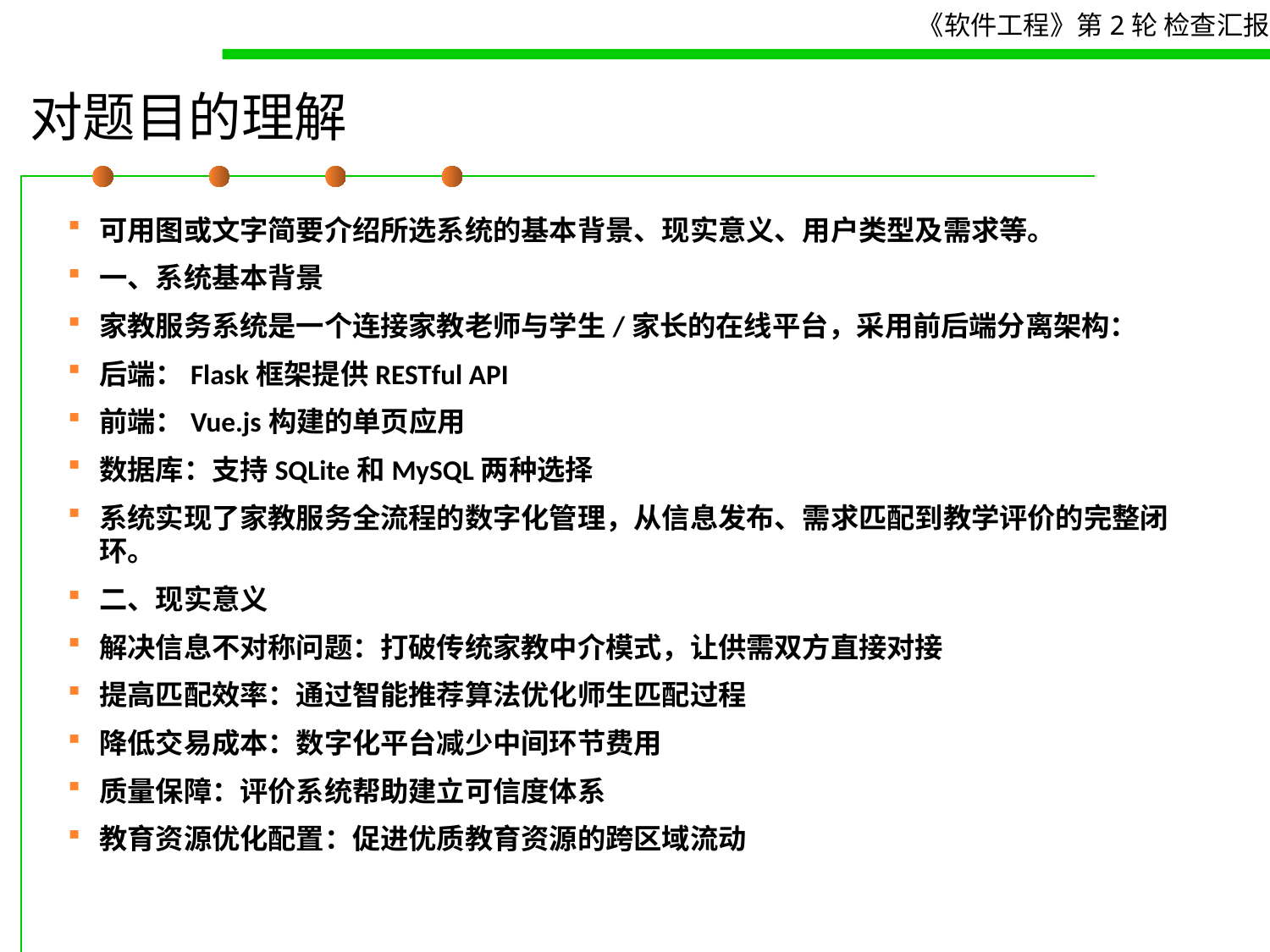

# 对题目的理解
可用图或文字简要介绍所选系统的基本背景、现实意义、用户类型及需求等。
一、系统基本背景
家教服务系统是一个连接家教老师与学生/家长的在线平台，采用前后端分离架构：
后端：Flask框架提供RESTful API
前端：Vue.js构建的单页应用
数据库：支持SQLite和MySQL两种选择
系统实现了家教服务全流程的数字化管理，从信息发布、需求匹配到教学评价的完整闭环。
二、现实意义
解决信息不对称问题：打破传统家教中介模式，让供需双方直接对接
提高匹配效率：通过智能推荐算法优化师生匹配过程
降低交易成本：数字化平台减少中间环节费用
质量保障：评价系统帮助建立可信度体系
教育资源优化配置：促进优质教育资源的跨区域流动